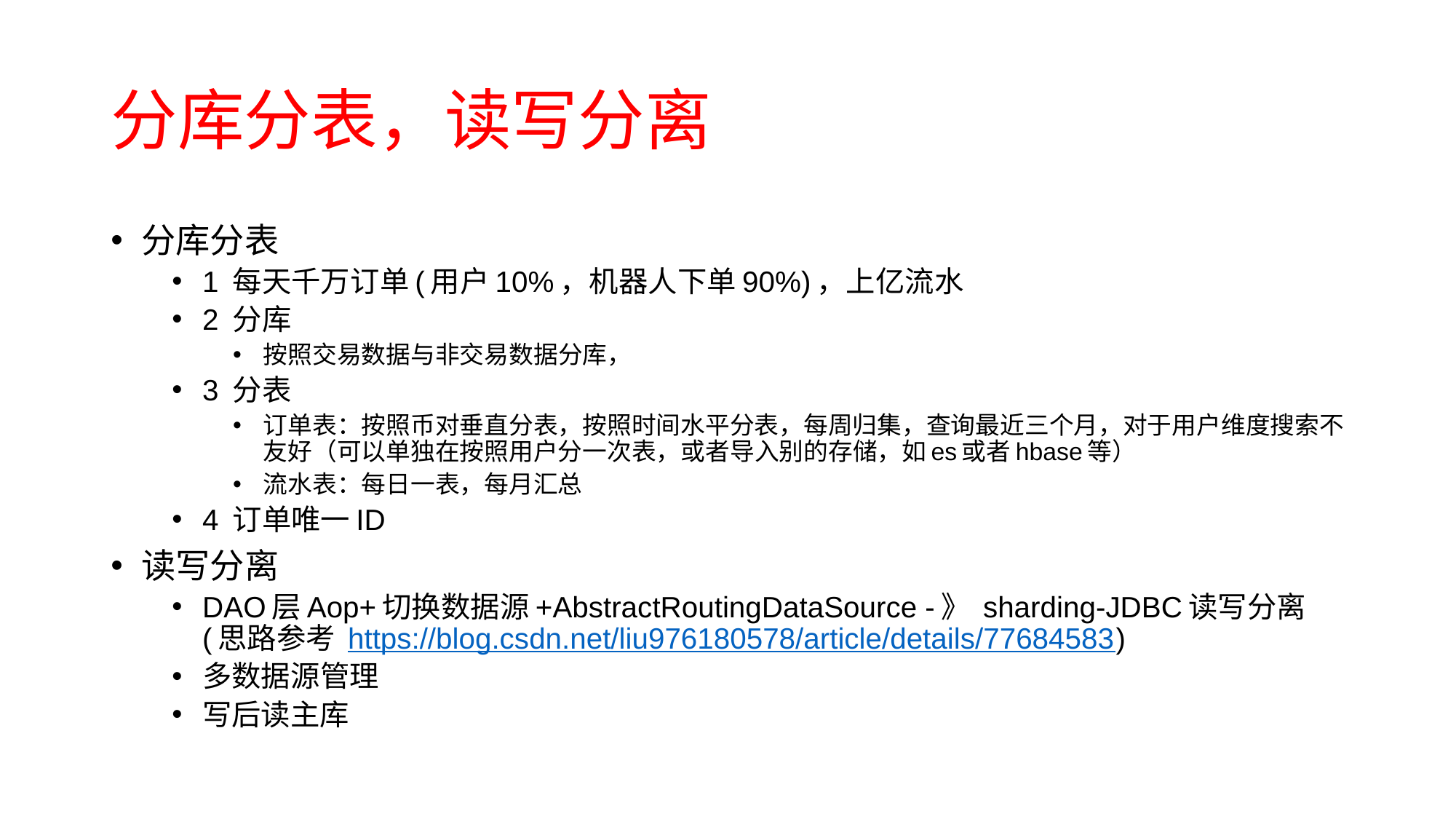

# 分库分表，读写分离
分库分表
1 每天千万订单(用户10%，机器人下单90%)，上亿流水
2 分库
按照交易数据与非交易数据分库，
3 分表
订单表：按照币对垂直分表，按照时间水平分表，每周归集，查询最近三个月，对于用户维度搜索不友好（可以单独在按照用户分一次表，或者导入别的存储，如es或者hbase等）
流水表：每日一表，每月汇总
4 订单唯一ID
读写分离
DAO层Aop+切换数据源+AbstractRoutingDataSource -》 sharding-JDBC读写分离(思路参考 https://blog.csdn.net/liu976180578/article/details/77684583)
多数据源管理
写后读主库